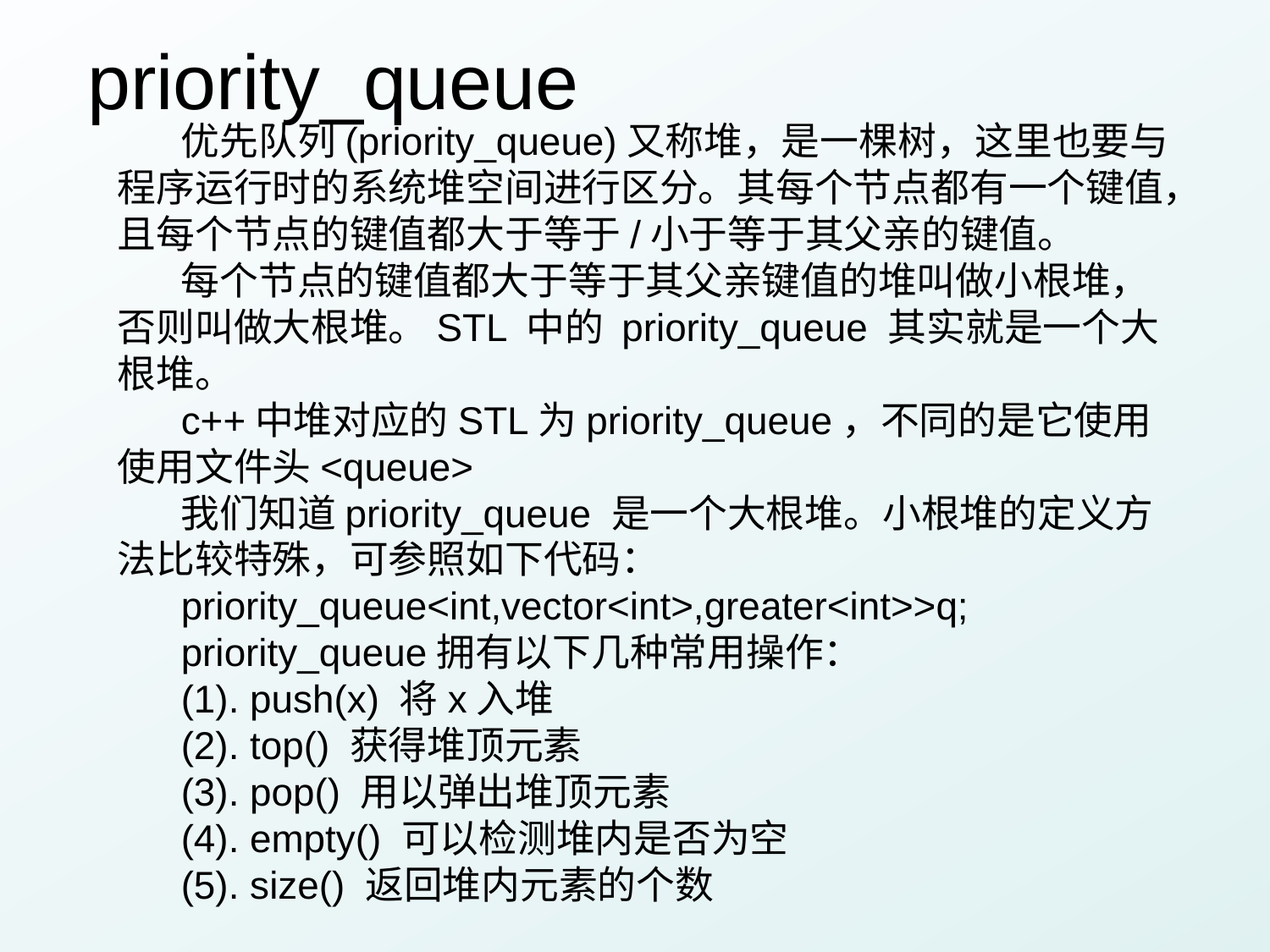

# priority_queue
优先队列(priority_queue)又称堆，是一棵树，这里也要与程序运行时的系统堆空间进行区分。其每个节点都有一个键值，且每个节点的键值都大于等于/小于等于其父亲的键值。
每个节点的键值都大于等于其父亲键值的堆叫做小根堆，否则叫做大根堆。STL 中的 priority_queue 其实就是一个大根堆。
c++中堆对应的STL为priority_queue，不同的是它使用使用文件头<queue>
我们知道priority_queue 是一个大根堆。小根堆的定义方法比较特殊，可参照如下代码：
priority_queue<int,vector<int>,greater<int>>q;
priority_queue拥有以下几种常用操作：
(1). push(x) 将x入堆
(2). top() 获得堆顶元素
(3). pop() 用以弹出堆顶元素
(4). empty() 可以检测堆内是否为空
(5). size() 返回堆内元素的个数